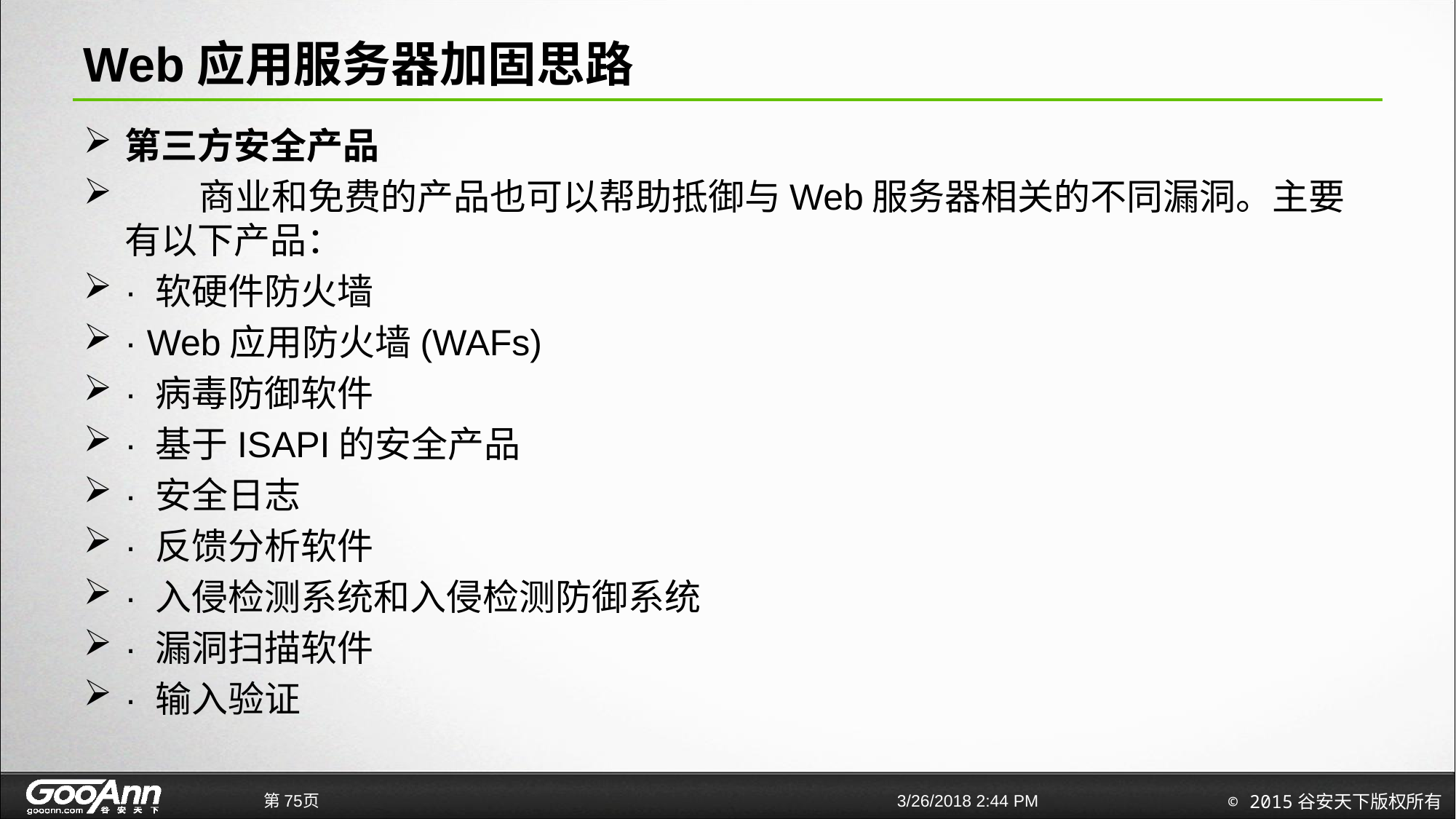

# Web应用服务器加固思路
第三方安全产品
        商业和免费的产品也可以帮助抵御与Web服务器相关的不同漏洞。主要有以下产品：
· 软硬件防火墙
· Web应用防火墙(WAFs)
· 病毒防御软件
· 基于ISAPI的安全产品
· 安全日志
· 反馈分析软件
· 入侵检测系统和入侵检测防御系统
· 漏洞扫描软件
· 输入验证